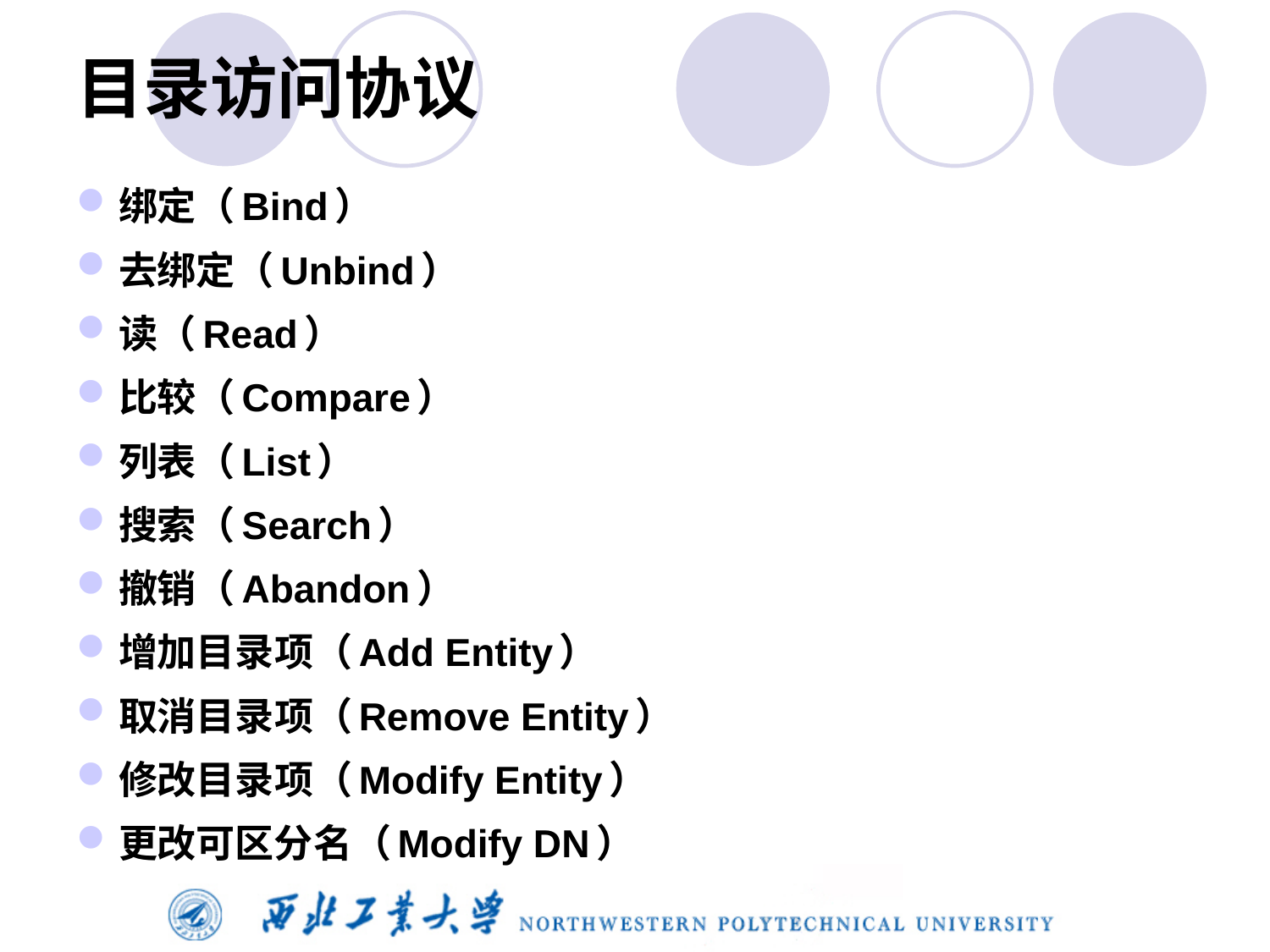

# 目录访问协议
绑定（Bind）
去绑定（Unbind）
读（Read）
比较（Compare）
列表（List）
搜索（Search）
撤销（Abandon）
增加目录项（Add Entity）
取消目录项（Remove Entity）
修改目录项（Modify Entity）
更改可区分名（Modify DN）